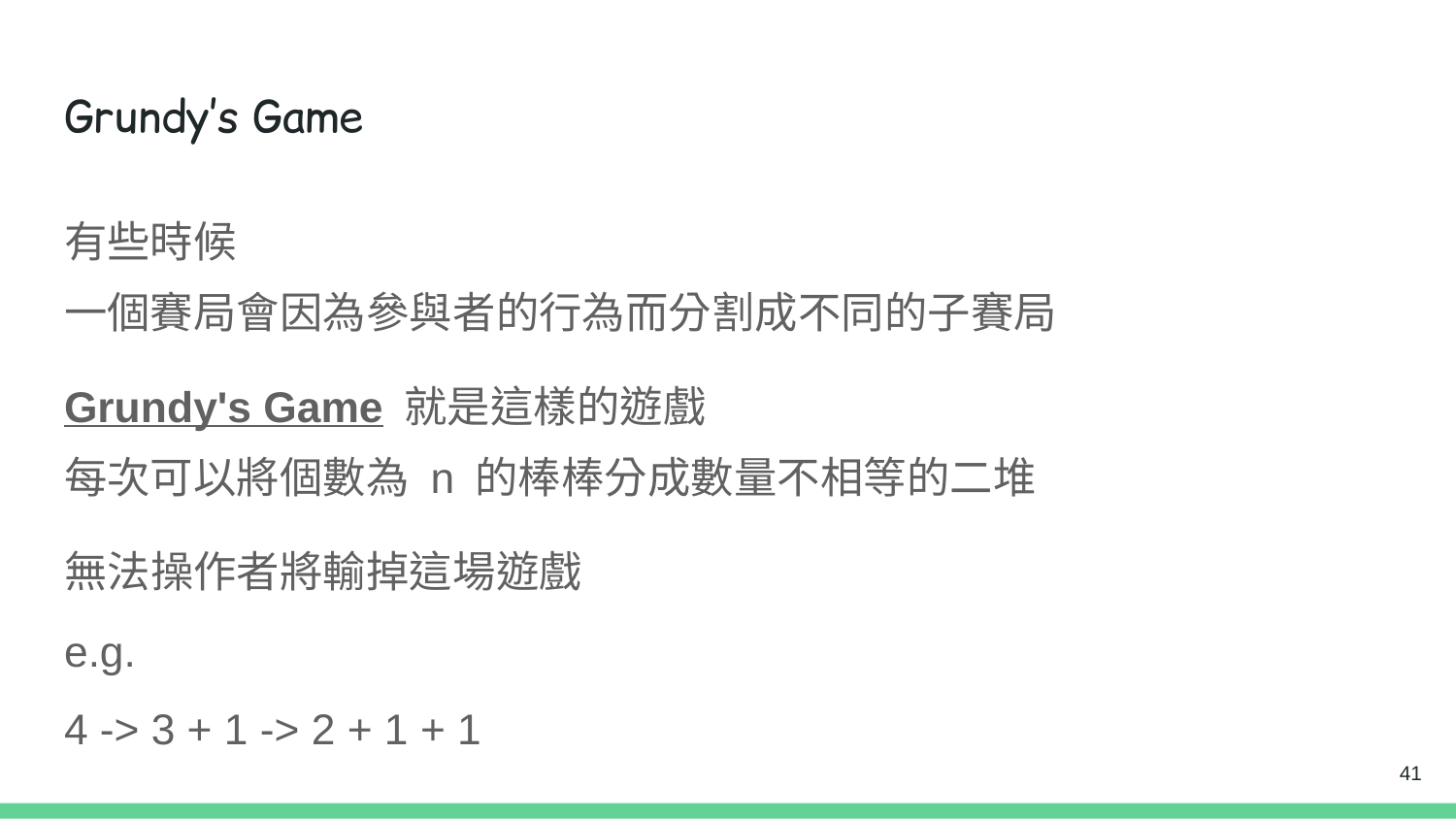

# Grundy’s Game
有些時候
一個賽局會因為參與者的行為而分割成不同的子賽局
Grundy's Game 就是這樣的遊戲
每次可以將個數為 n 的棒棒分成數量不相等的二堆
無法操作者將輸掉這場遊戲
e.g.
4 -> 3 + 1 -> 2 + 1 + 1
41